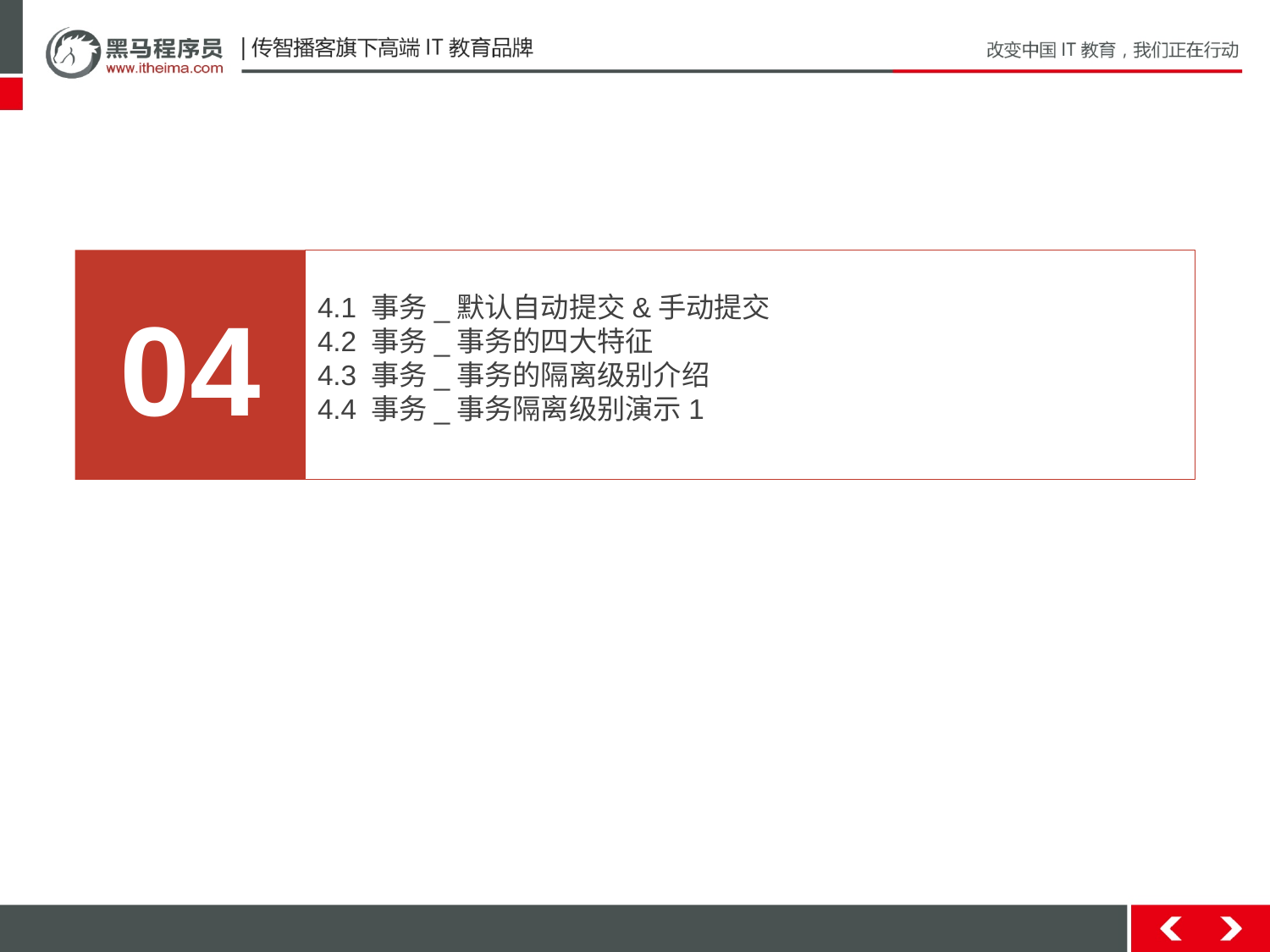

04

4.1 事务_默认自动提交&手动提交
4.2 事务_事务的四大特征
4.3 事务_事务的隔离级别介绍
4.4 事务_事务隔离级别演示1